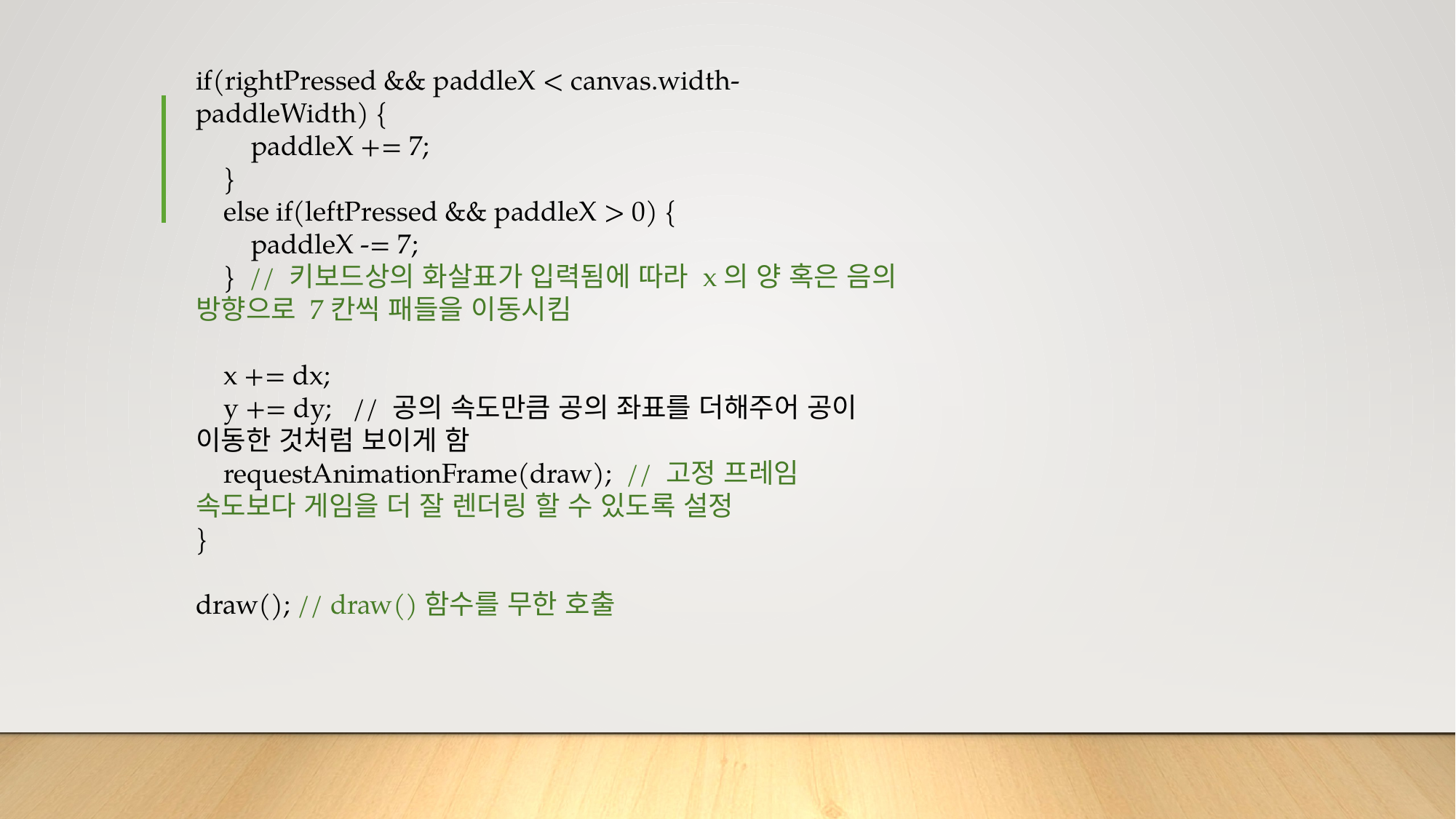

if(rightPressed && paddleX < canvas.width-paddleWidth) {
        paddleX += 7;
    }
    else if(leftPressed && paddleX > 0) {
        paddleX -= 7;
    }  // 키보드상의 화살표가 입력됨에 따라 x의 양 혹은 음의 방향으로 7칸씩 패들을 이동시킴

    x += dx;
    y += dy;   // 공의 속도만큼 공의 좌표를 더해주어 공이 이동한 것처럼 보이게 함
    requestAnimationFrame(draw);  // 고정 프레임 속도보다 게임을 더 잘 렌더링 할 수 있도록 설정
}

draw(); // draw()함수를 무한 호출